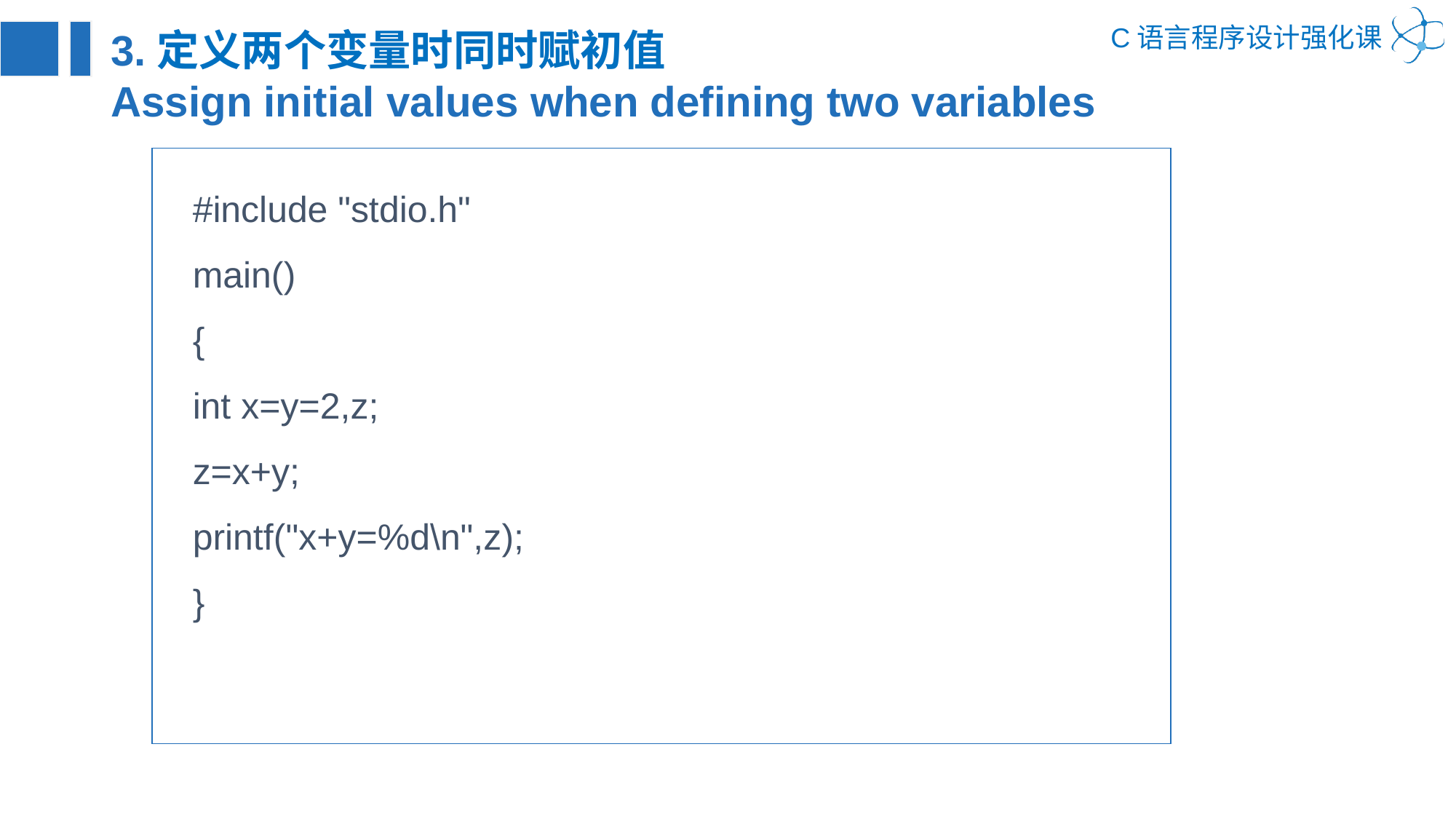

3.定义两个变量时同时赋初值
Assign initial values when defining two variables

#include "stdio.h"
main()
{
int x=y=2,z;
z=x+y;
printf("x+y=%d\n",z);
}